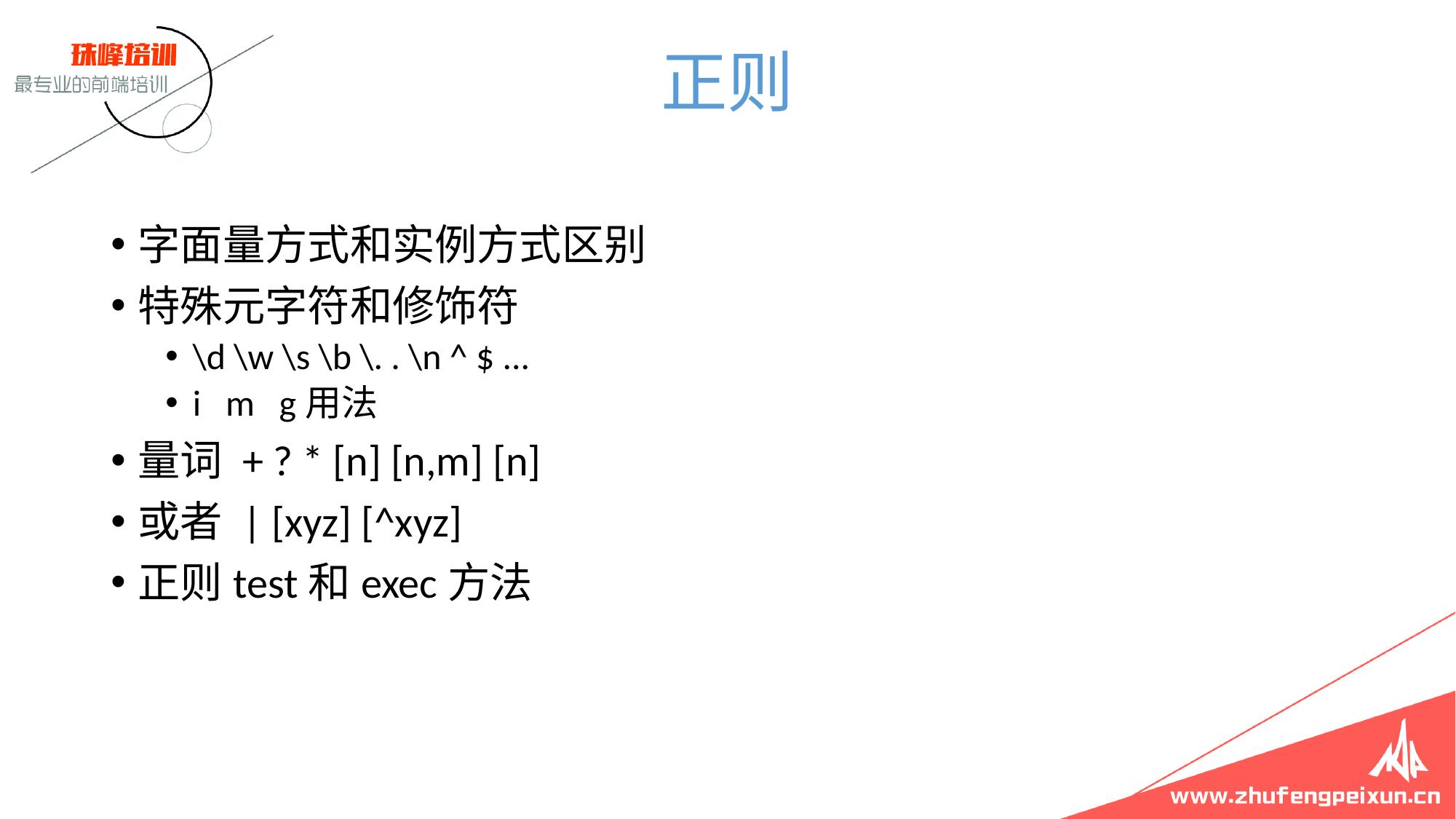

# 正则
字面量方式和实例方式区别
特殊元字符和修饰符
\d \w \s \b \. . \n ^ $ ...
i   m   g用法
量词 + ? * [n] [n,m] [n]
或者 | [xyz] [^xyz]
正则test和exec方法